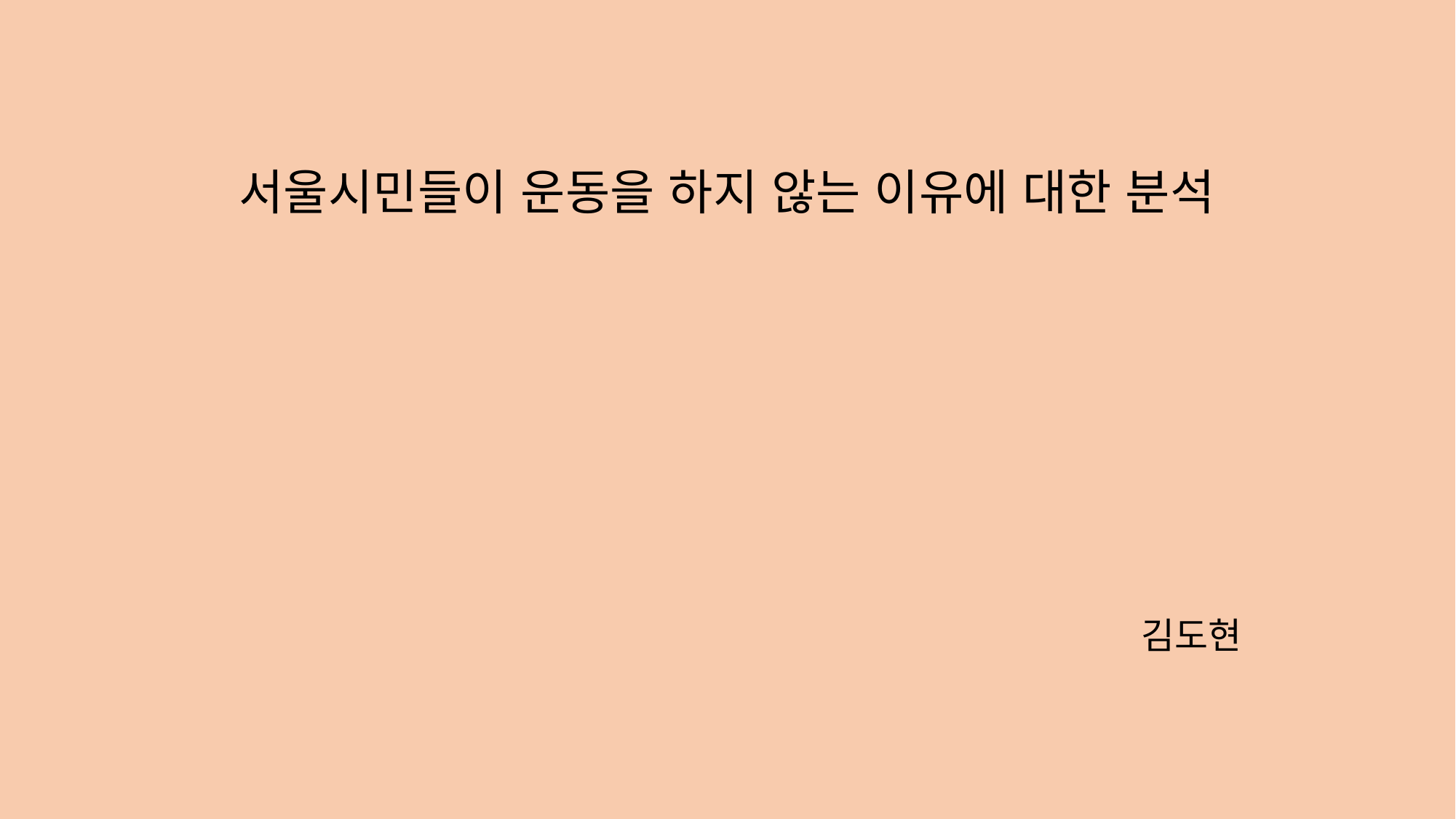

서울시민들이 운동을 하지 않는 이유에 대한 분석
김도현